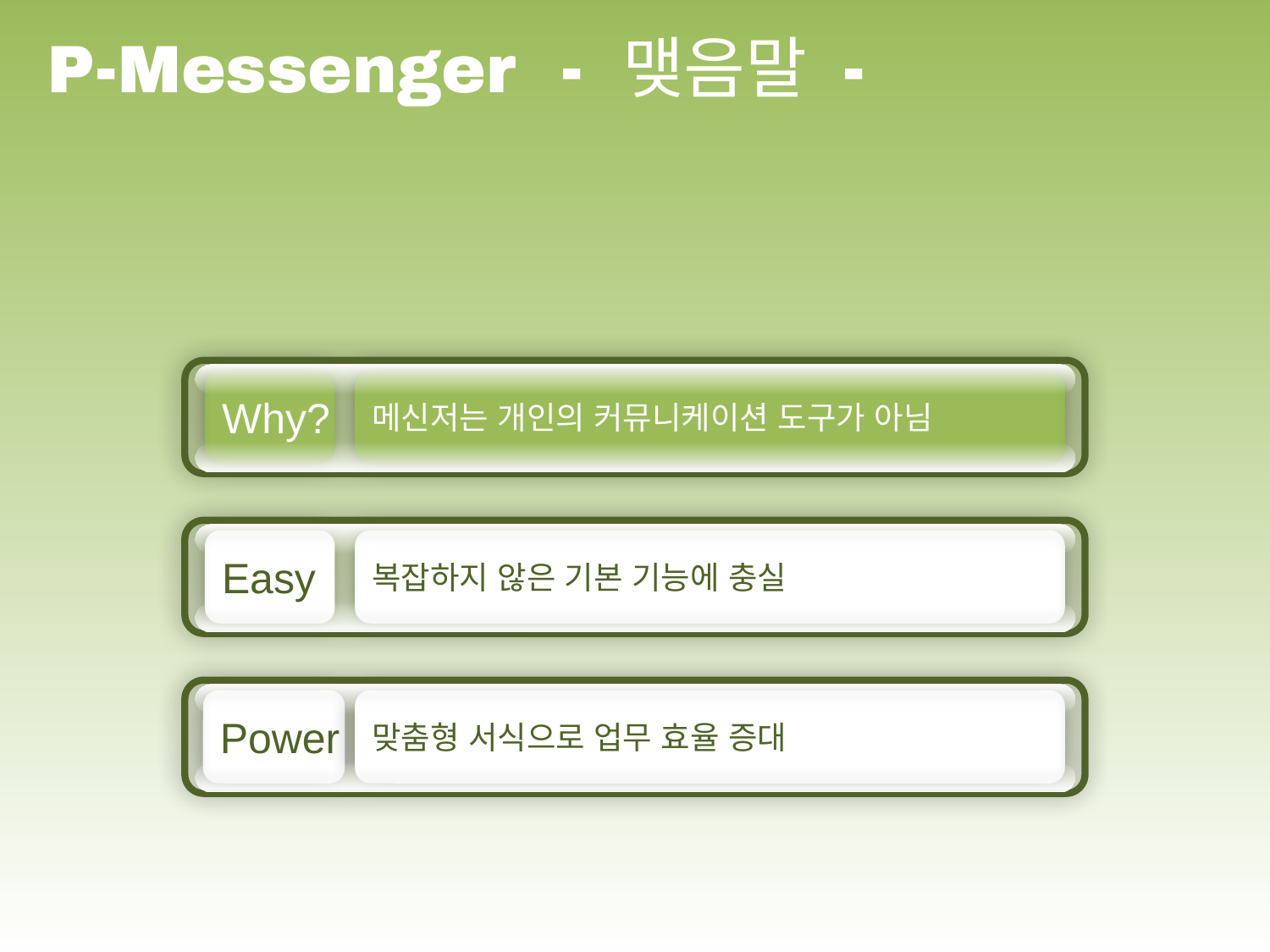

P-Messenger  - 맺음말 -

Why?
메신저는 개인의 커뮤니케이션 도구가 아님

Easy
복잡하지 않은 기본 기능에 충실

Power
맞춤형 서식으로 업무 효율 증대